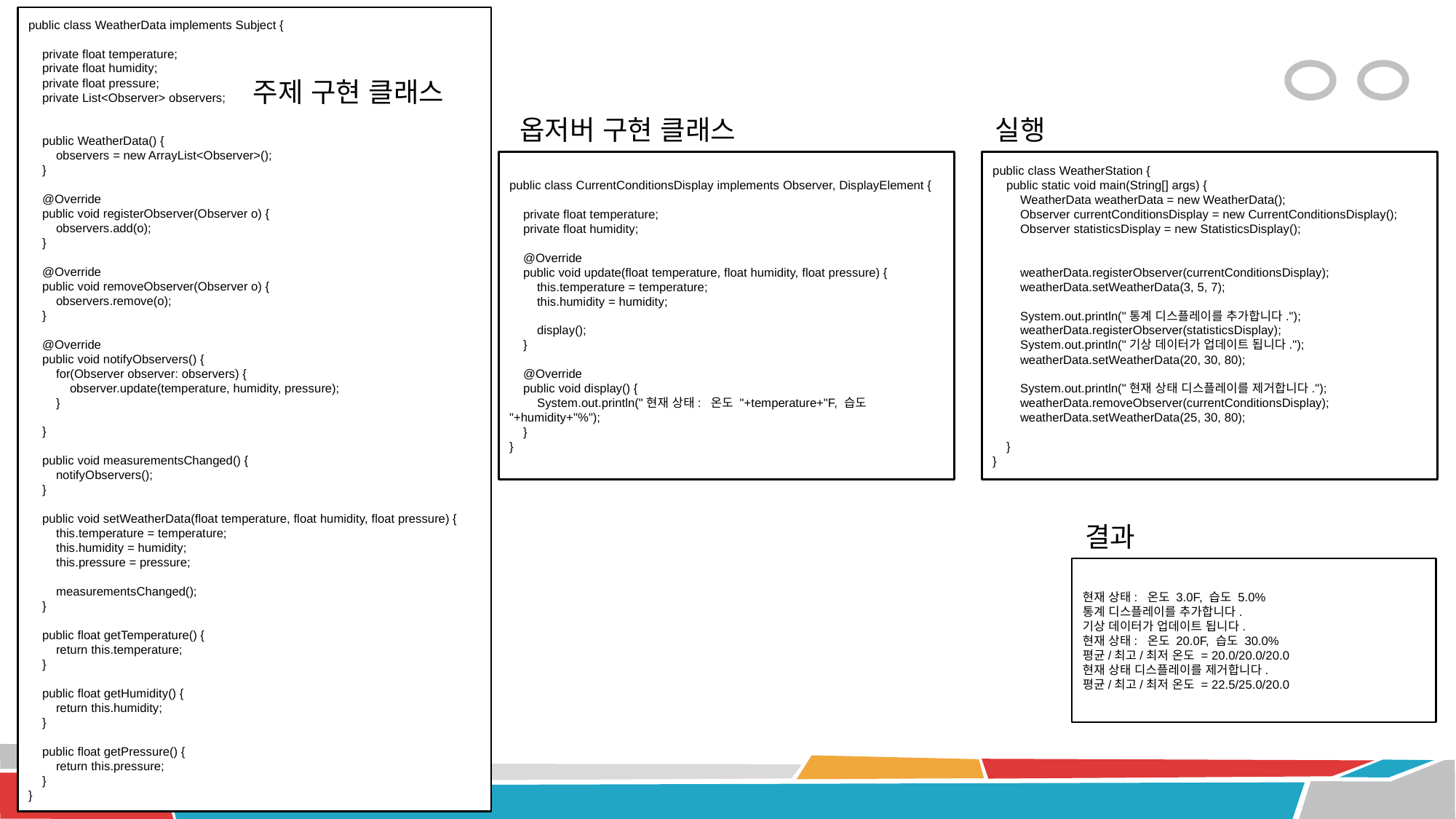

public class WeatherData implements Subject {

    private float temperature;
    private float humidity;
    private float pressure;
    private List<Observer> observers;

    public WeatherData() {
        observers = new ArrayList<Observer>();
    }

    @Override
    public void registerObserver(Observer o) {
        observers.add(o);
    }

    @Override
    public void removeObserver(Observer o) {
        observers.remove(o);
    }

    @Override
    public void notifyObservers() {
        for(Observer observer: observers) {
            observer.update(temperature, humidity, pressure);
        }

    }

    public void measurementsChanged() {
        notifyObservers();
    }

    public void setWeatherData(float temperature, float humidity, float pressure) {
        this.temperature = temperature;
        this.humidity = humidity;
        this.pressure = pressure;

        measurementsChanged();
    }

    public float getTemperature() {
        return this.temperature;
    }

    public float getHumidity() {
        return this.humidity;
    }

    public float getPressure() {
        return this.pressure;
    }
}
주제 구현 클래스
옵저버 구현 클래스
실행
public class CurrentConditionsDisplay implements Observer, DisplayElement {

    private float temperature;
    private float humidity;

    @Override
    public void update(float temperature, float humidity, float pressure) {
        this.temperature = temperature;
        this.humidity = humidity;

        display();
    }

    @Override
    public void display() {
        System.out.println("현재 상태:  온도 "+temperature+"F, 습도 "+humidity+"%");
    }
}
public class WeatherStation {
    public static void main(String[] args) {
        WeatherData weatherData = new WeatherData();
        Observer currentConditionsDisplay = new CurrentConditionsDisplay();
        Observer statisticsDisplay = new StatisticsDisplay();

        weatherData.registerObserver(currentConditionsDisplay);
        weatherData.setWeatherData(3, 5, 7);

        System.out.println("통계 디스플레이를 추가합니다.");
        weatherData.registerObserver(statisticsDisplay);
        System.out.println("기상 데이터가 업데이트 됩니다.");
        weatherData.setWeatherData(20, 30, 80);

        System.out.println("현재 상태 디스플레이를 제거합니다.");
        weatherData.removeObserver(currentConditionsDisplay);
        weatherData.setWeatherData(25, 30, 80);

    }
}
결과
현재 상태:  온도 3.0F, 습도 5.0%
통계 디스플레이를 추가합니다.
기상 데이터가 업데이트 됩니다.
현재 상태:  온도 20.0F, 습도 30.0%
평균/최고/최저 온도 = 20.0/20.0/20.0
현재 상태 디스플레이를 제거합니다.
평균/최고/최저 온도 = 22.5/25.0/20.0